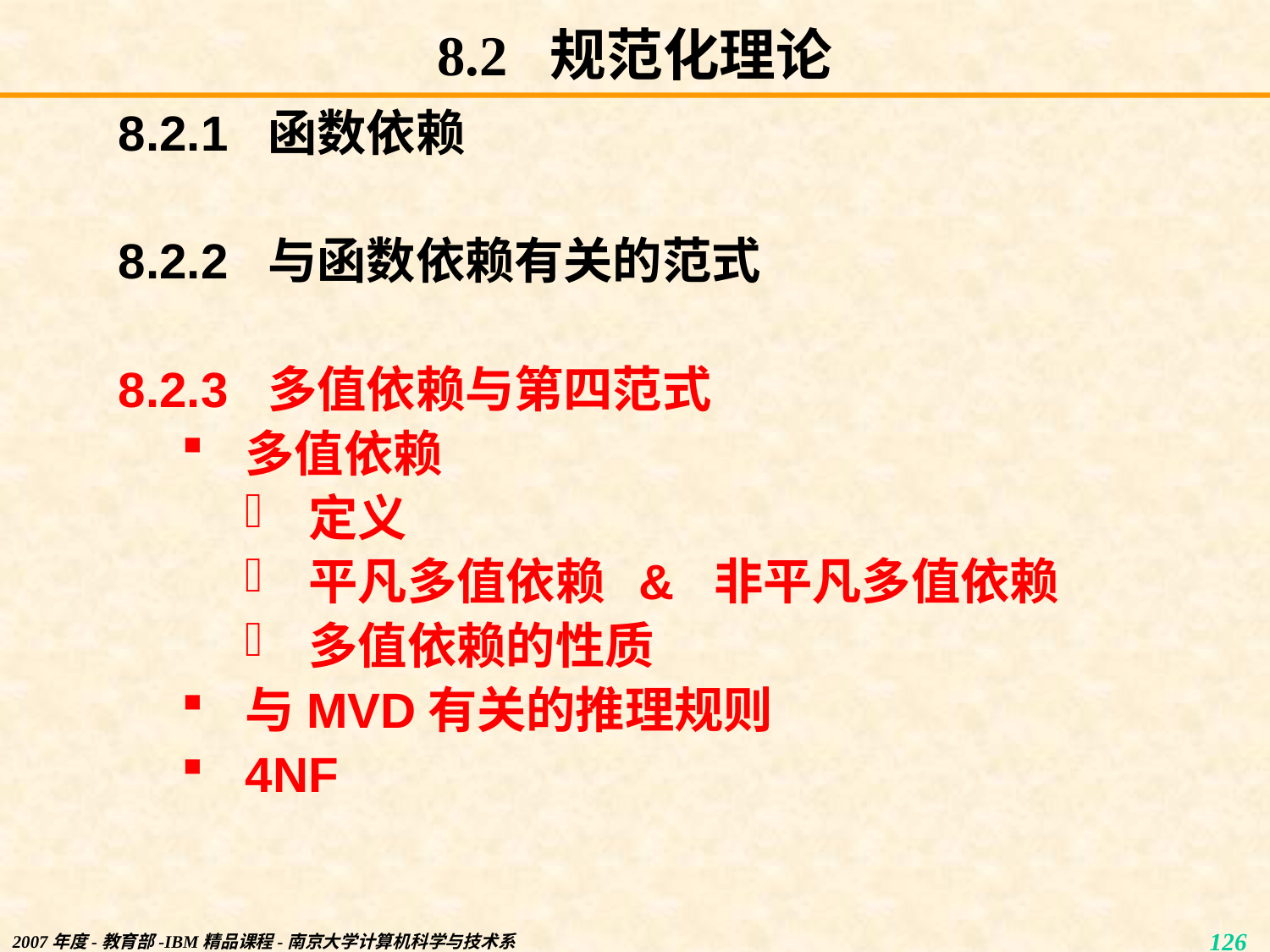

# 8.2  规范化理论
8.2.1  函数依赖

8.2.2  与函数依赖有关的范式

8.2.3  多值依赖与第四范式
多值依赖
定义
平凡多值依赖  &  非平凡多值依赖
多值依赖的性质
与MVD有关的推理规则
4NF
126
2007年度-教育部-IBM精品课程-南京大学计算机科学与技术系